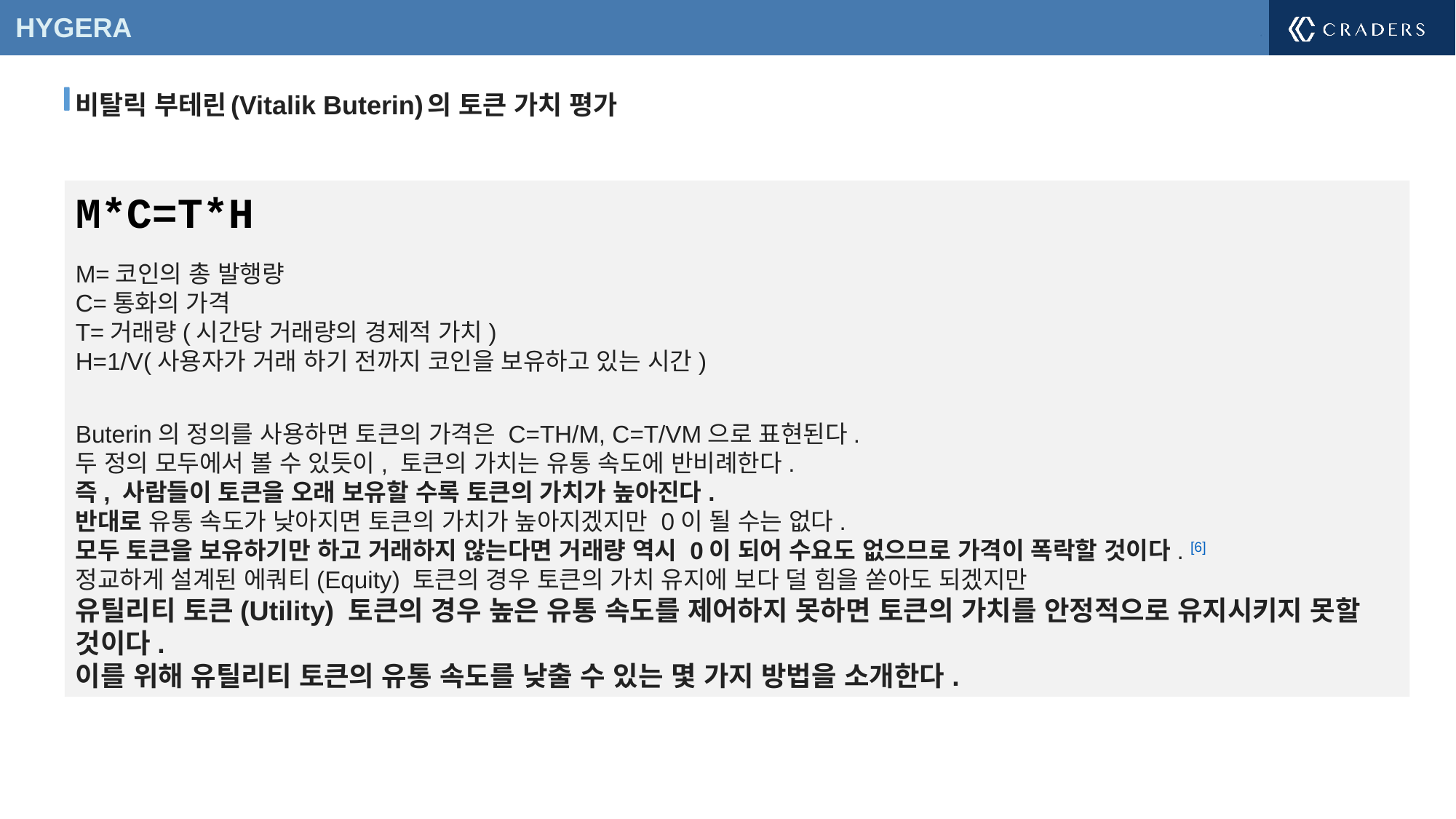

비탈릭 부테린(Vitalik Buterin)의 토큰 가치 평가
M*C=T*H

­M=코인의 총 발행량
C=통화의 가격
T=거래량(시간당 거래량의 경제적 가치)
H=1/V(사용자가 거래 하기 전까지 코인을 보유하고 있는 시간)

Buterin의 정의를 사용하면 토큰의 가격은 C=TH/M, C=T/VM으로 표현된다.
두 정의 모두에서 볼 수 있듯이, 토큰의 가치는 유통 속도에 반비례한다.
즉, 사람들이 토큰을 오래 보유할 수록 토큰의 가치가 높아진다.
반대로 유통 속도가 낮아지면 토큰의 가치가 높아지겠지만 0이 될 수는 없다.
모두 토큰을 보유하기만 하고 거래하지 않는다면 거래량 역시 0이 되어 수요도 없으므로 가격이 폭락할 것이다. [6]
정교하게 설계된 에쿼티(Equity) 토큰의 경우 토큰의 가치 유지에 보다 덜 힘을 쏟아도 되겠지만
유틸리티 토큰(Utility) 토큰의 경우 높은 유통 속도를 제어하지 못하면 토큰의 가치를 안정적으로 유지시키지 못할 것이다.
이를 위해 유틸리티 토큰의 유통 속도를 낮출 수 있는 몇 가지 방법을 소개한다.